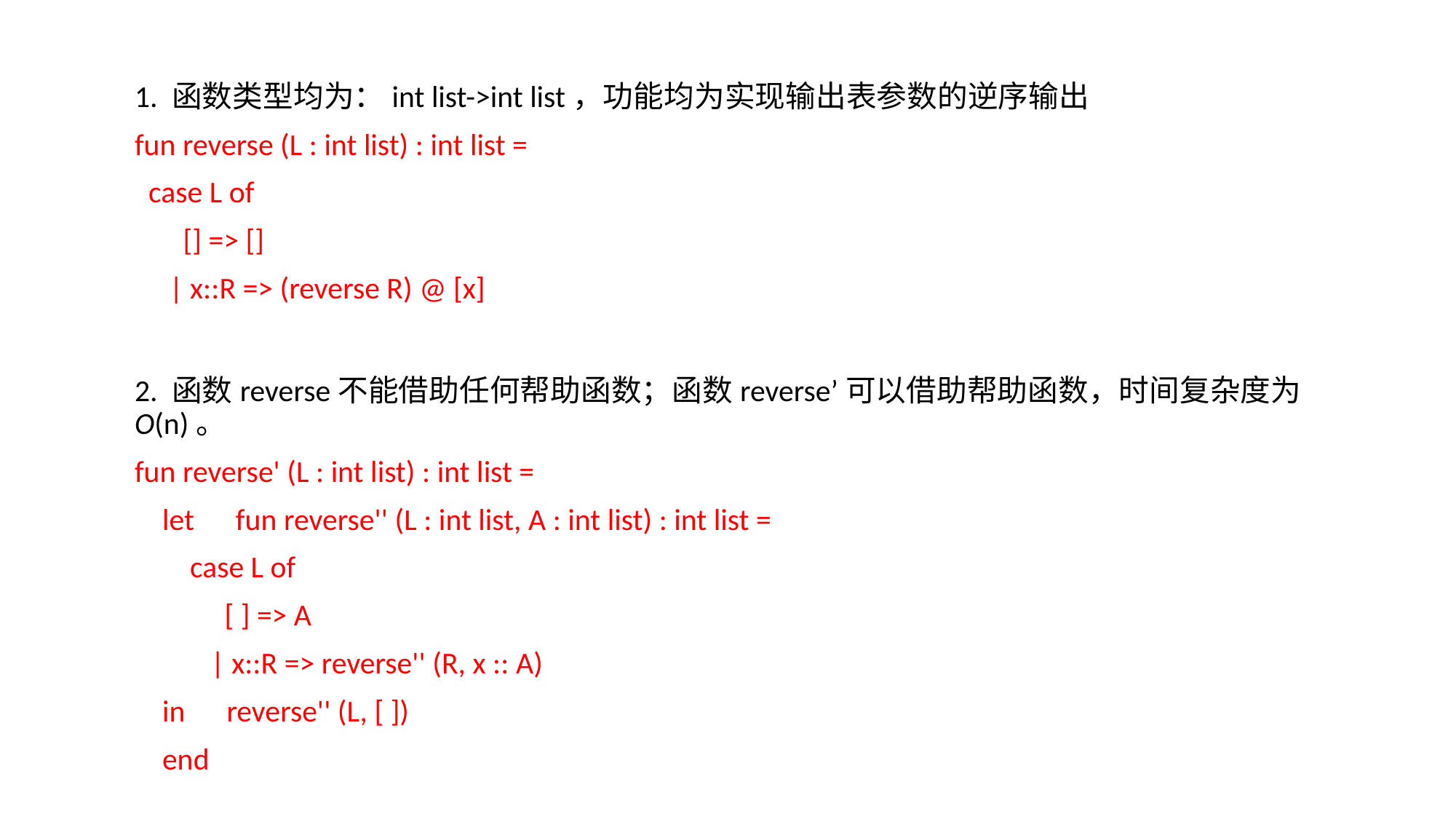

1. 函数类型均为：int list->int list，功能均为实现输出表参数的逆序输出
fun reverse (L : int list) : int list =
  case L of
       [] => []
     | x::R => (reverse R) @ [x]

2. 函数reverse不能借助任何帮助函数；函数reverse’可以借助帮助函数，时间复杂度为O(n)。
fun reverse' (L : int list) : int list =
    let      fun reverse'' (L : int list, A : int list) : int list =
        case L of
             [ ] => A
           | x::R => reverse'' (R, x :: A)
    in      reverse'' (L, [ ])
    end